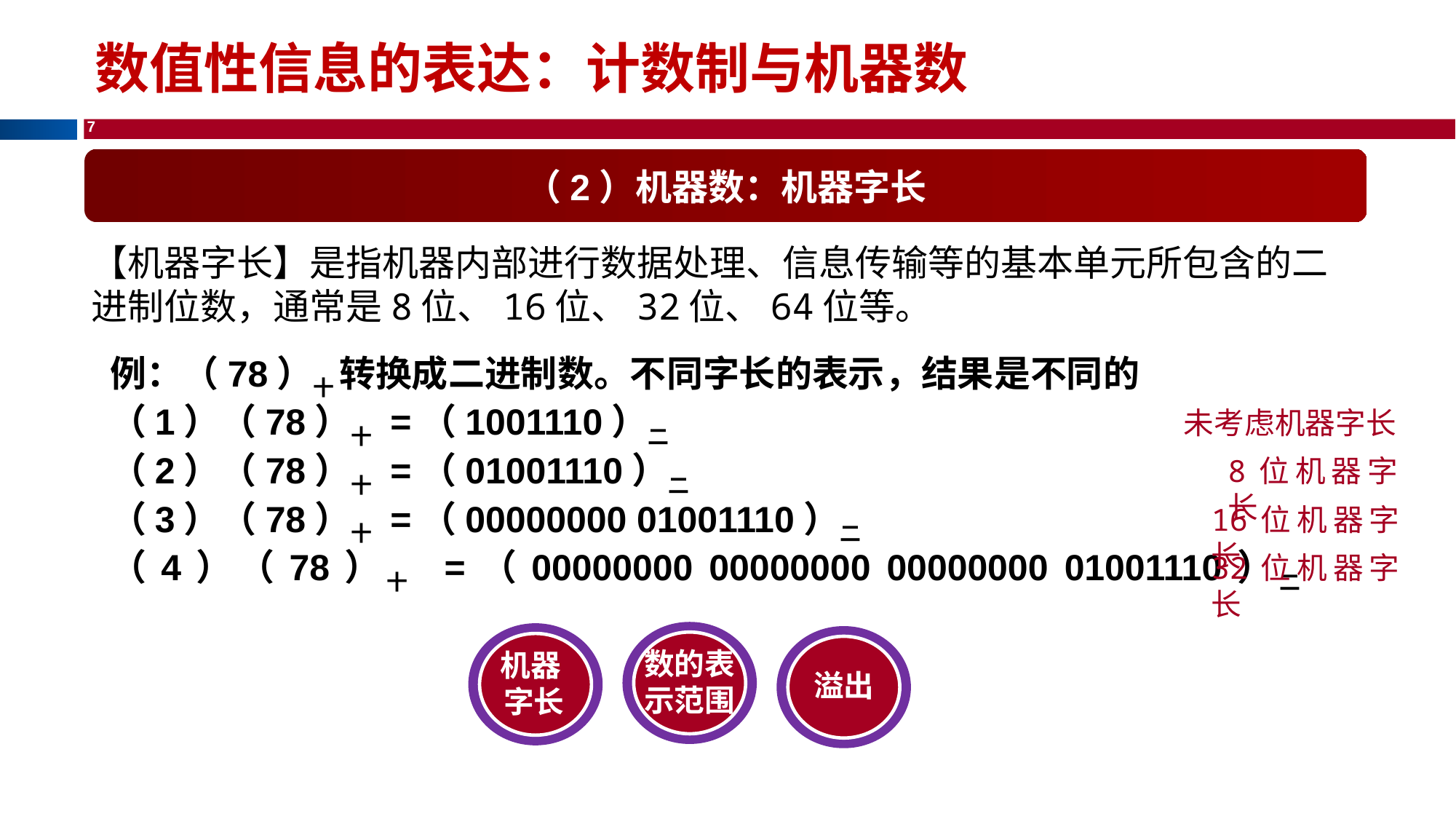

数值性信息的表达：计数制与机器数
（2）机器数：机器字长
【机器字长】是指机器内部进行数据处理、信息传输等的基本单元所包含的二进制位数，通常是8位、16位、32位、64位等。
例：（78）十 转换成二进制数。不同字长的表示，结果是不同的
（1）（78）十  =（1001110）二
（2）（78）十  =（01001110）二
（3）（78）十  =（00000000 01001110）二
（4）（78）十  =（00000000 00000000 00000000 01001110）二
未考虑机器字长
8位机器字长
16位机器字长
32位机器字长

数的表示范围

机器  字长

溢出